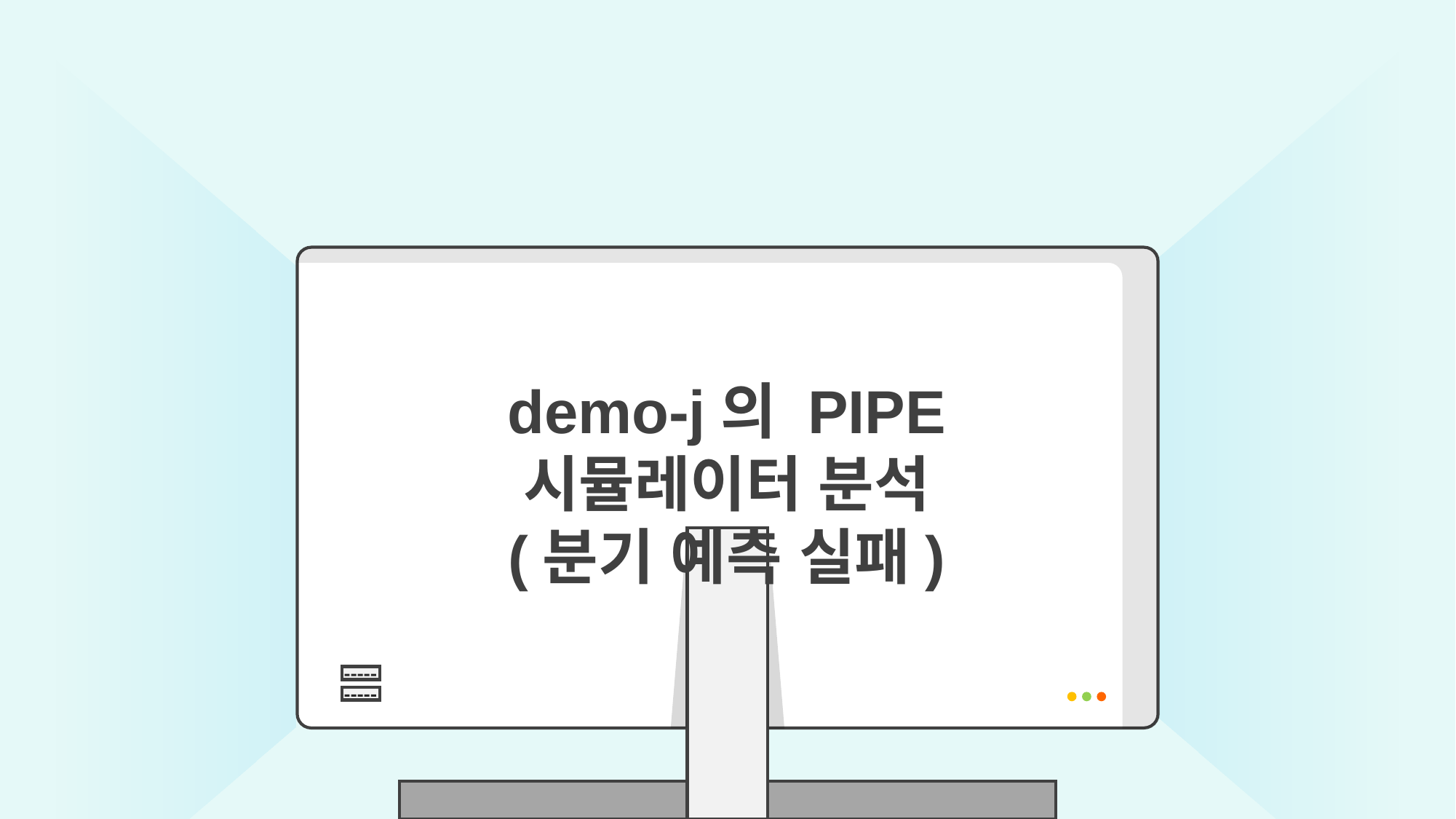

demo-j의 PIPE 시뮬레이터 분석
(분기 예측 실패)